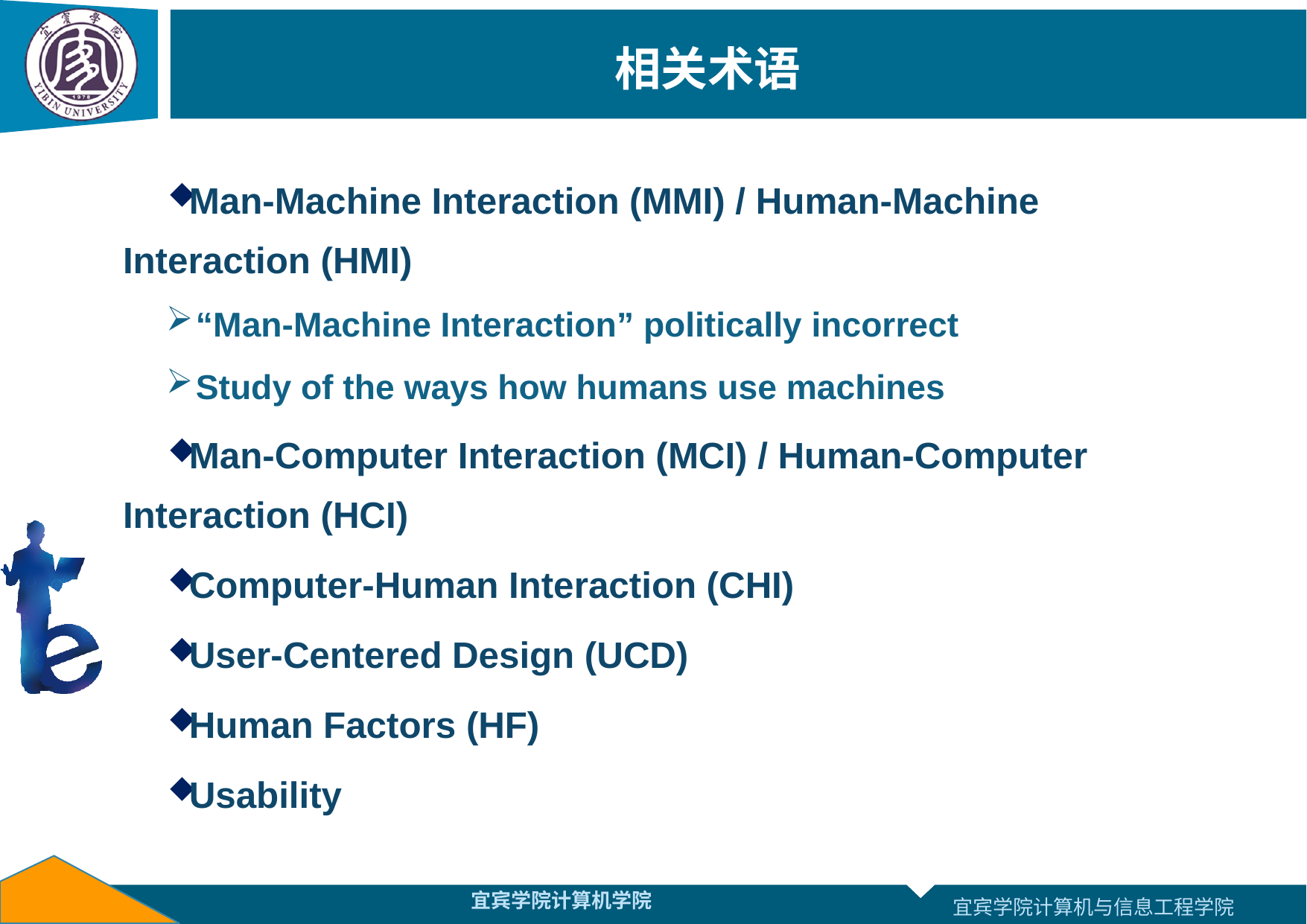

# 相关术语
Man-Machine Interaction (MMI) / Human-Machine Interaction (HMI)
 “Man-Machine Interaction” politically incorrect
 Study of the ways how humans use machines
Man-Computer Interaction (MCI) / Human-Computer Interaction (HCI)
Computer-Human Interaction (CHI)
User-Centered Design (UCD)
Human Factors (HF)
Usability

4
宜宾学院计算机学院